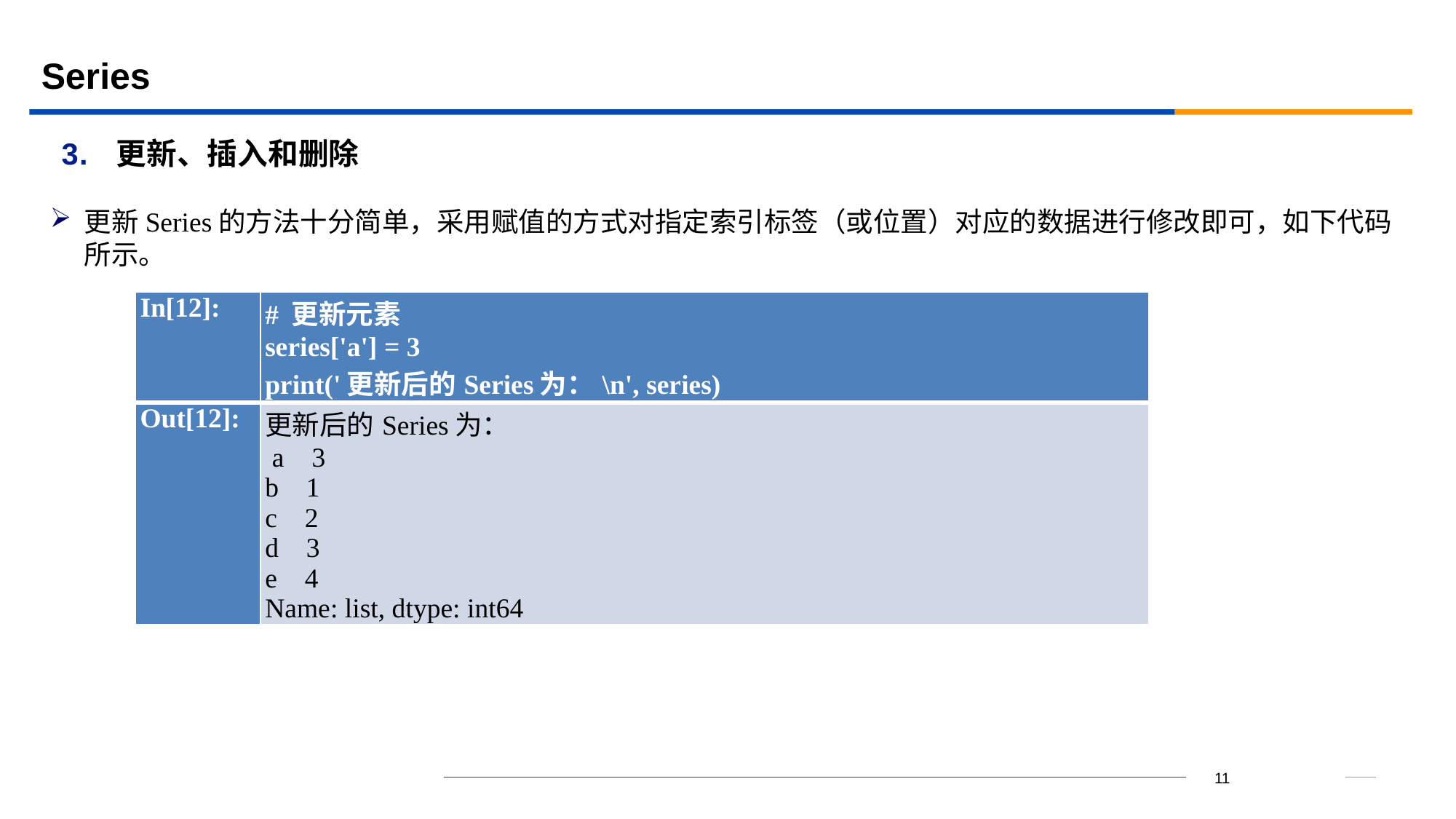

# Series
更新、插入和删除
更新Series的方法十分简单，采用赋值的方式对指定索引标签（或位置）对应的数据进行修改即可，如下代码所示。
| In[12]: | # 更新元素 series['a'] = 3 print('更新后的Series为：\n', series) |
| --- | --- |
| Out[12]: | 更新后的Series为： a 3 b 1 c 2 d 3 e 4 Name: list, dtype: int64 |